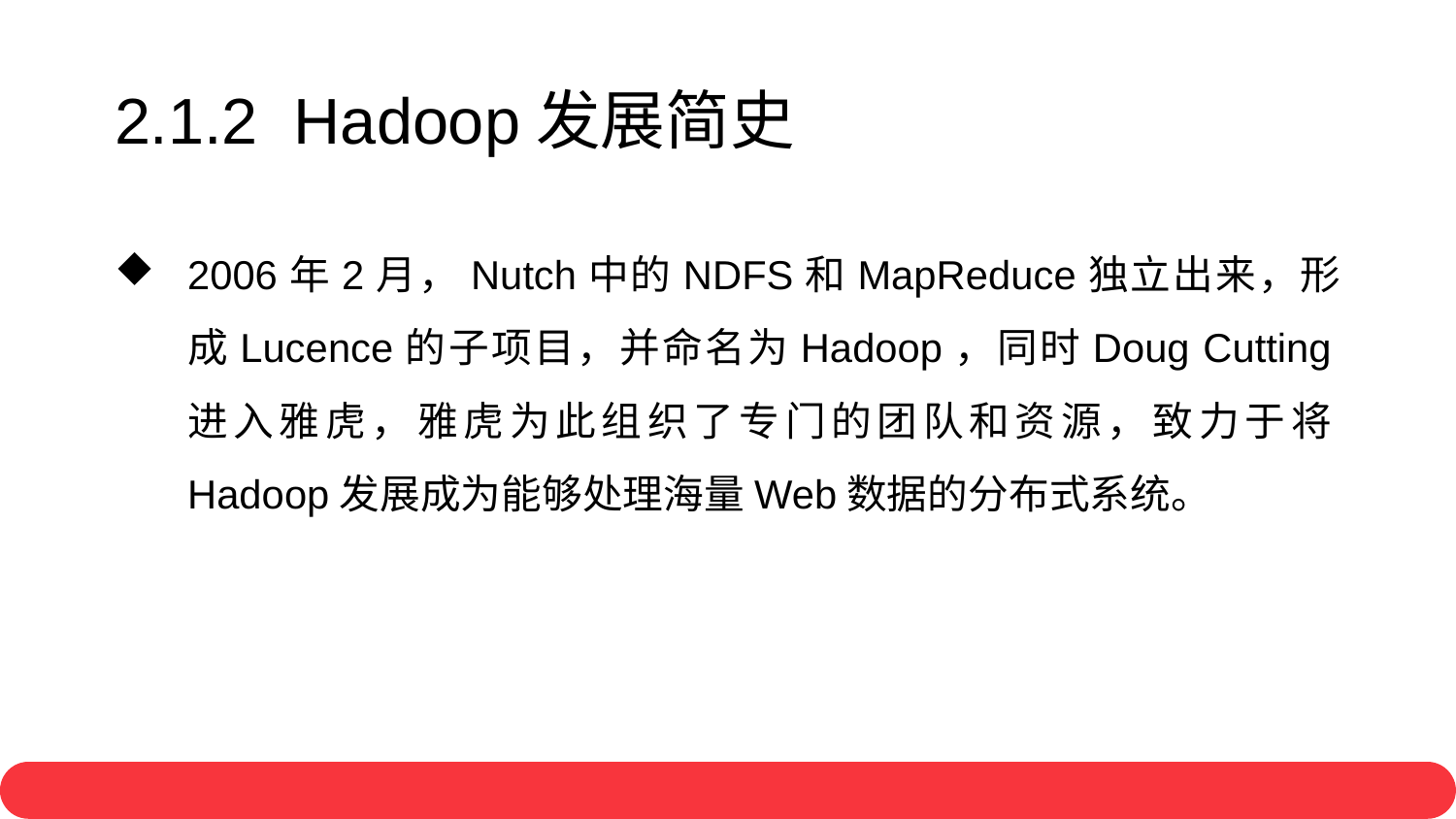

# 2.1.2  Hadoop发展简史
2006年2月，Nutch中的NDFS和MapReduce独立出来，形成Lucence的子项目，并命名为Hadoop，同时Doug Cutting进入雅虎，雅虎为此组织了专门的团队和资源，致力于将Hadoop发展成为能够处理海量Web数据的分布式系统。